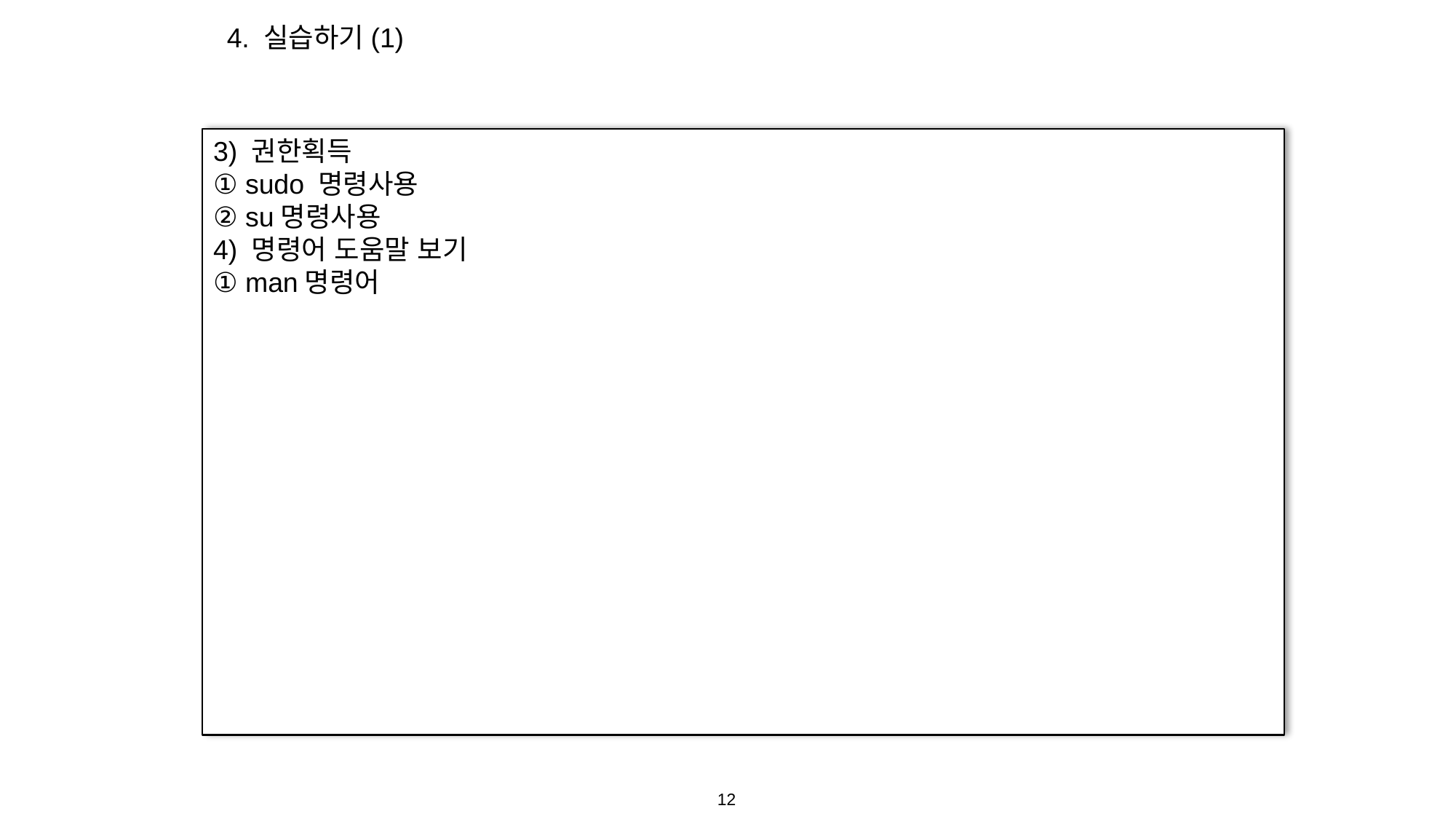

4. 실습하기(1)
3) 권한획득
① sudo 명령사용
② su명령사용
4) 명령어 도움말 보기
① man명령어
12